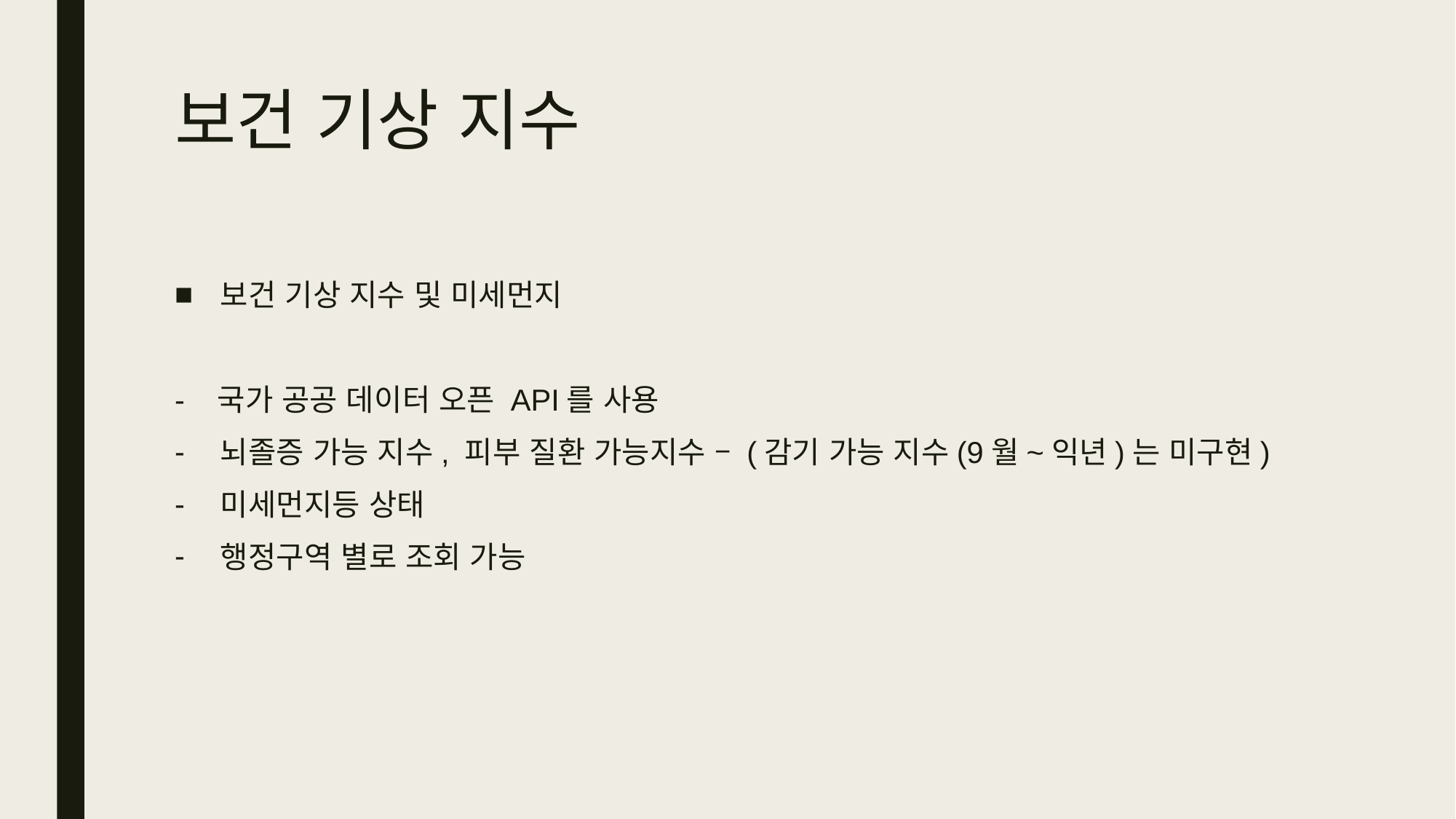

# 보건 기상 지수
보건 기상 지수 및 미세먼지

-   국가 공공 데이터 오픈 API를 사용
뇌졸증 가능 지수, 피부 질환 가능지수 – (감기 가능 지수(9월~익년)는 미구현)
미세먼지등 상태
행정구역 별로 조회 가능